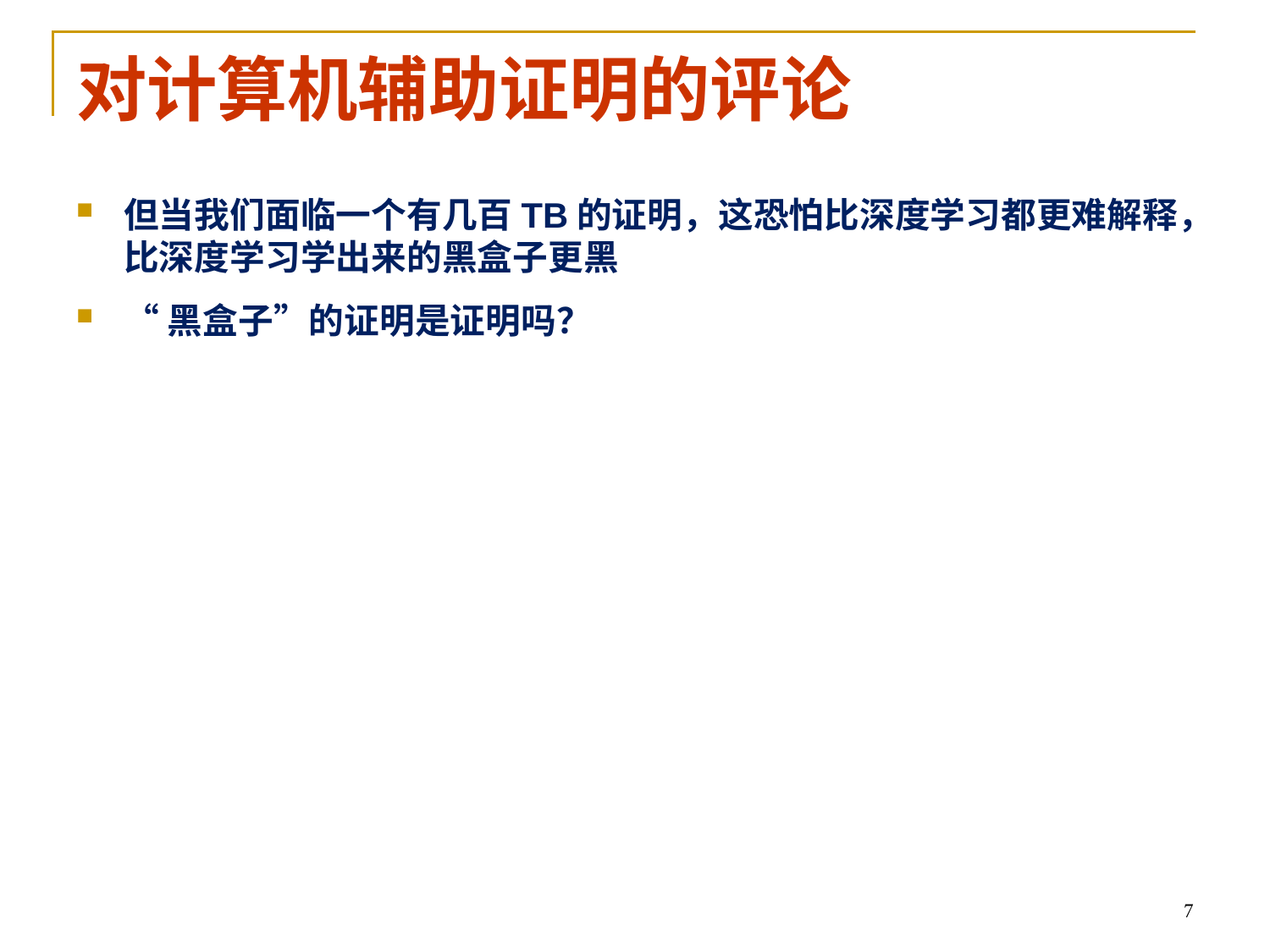

# 对计算机辅助证明的评论
但当我们面临一个有几百TB的证明，这恐怕比深度学习都更难解释，比深度学习学出来的黑盒子更黑
“黑盒子”的证明是证明吗？
7